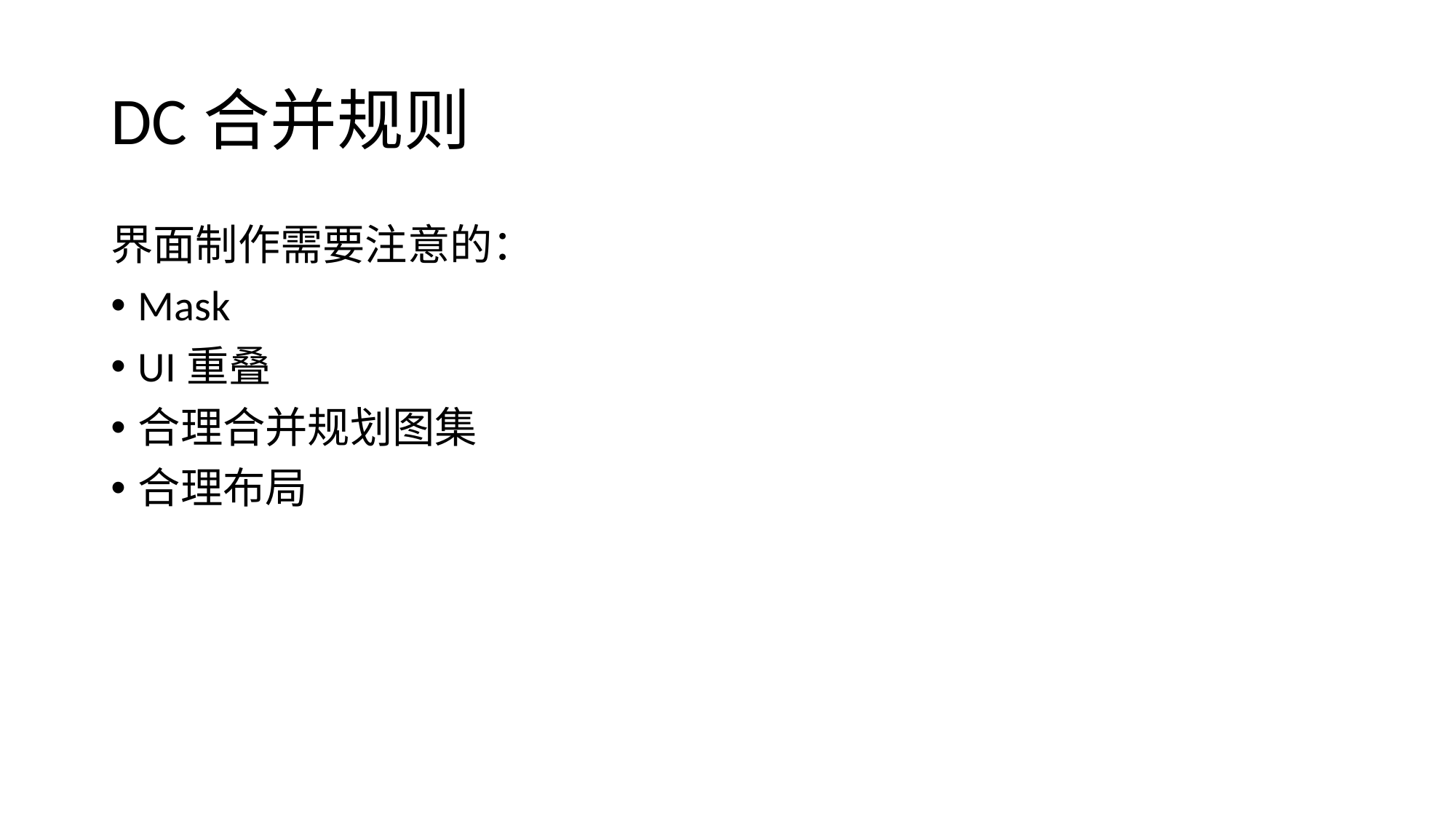

# DC合并规则
界面制作需要注意的：
Mask
UI重叠
合理合并规划图集
合理布局